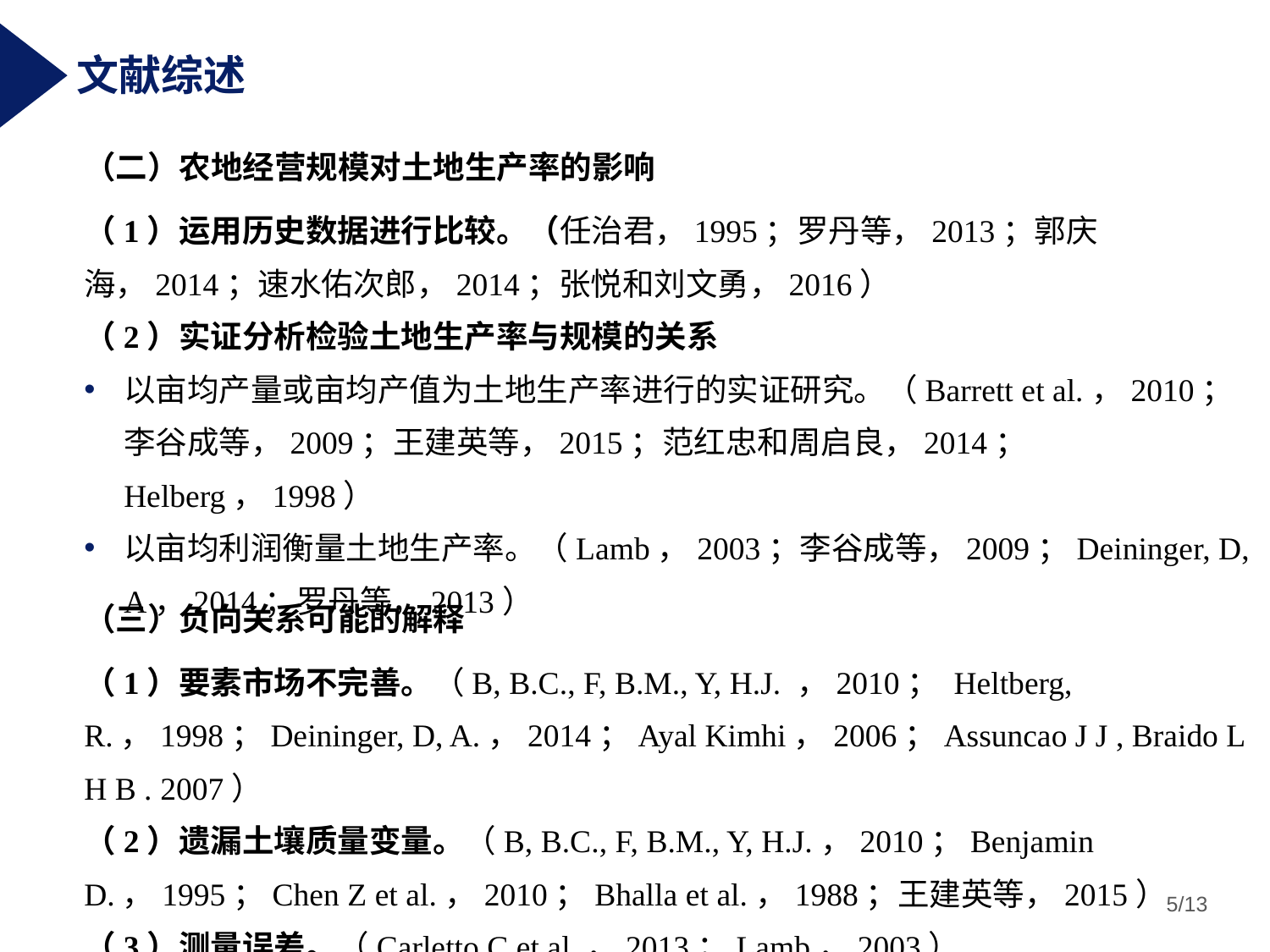

文献综述
（二）农地经营规模对土地生产率的影响
（1）运用历史数据进行比较。（任治君，1995；罗丹等，2013；郭庆海，2014；速水佑次郎，2014；张悦和刘文勇，2016）
（2）实证分析检验土地生产率与规模的关系
以亩均产量或亩均产值为土地生产率进行的实证研究。（Barrett et al.，2010；李谷成等，2009；王建英等，2015；范红忠和周启良，2014；Helberg，1998）
以亩均利润衡量土地生产率。（Lamb，2003；李谷成等，2009；Deininger, D, A，2014；罗丹等，2013）

（三）负向关系可能的解释
（1）要素市场不完善。（B, B.C., F, B.M., Y, H.J. ，2010； Heltberg, R.，1998；Deininger, D, A.，2014；Ayal Kimhi，2006；Assuncao J J , Braido L H B . 2007）
（2）遗漏土壤质量变量。（B, B.C., F, B.M., Y, H.J.，2010；Benjamin D.，1995；Chen Z et al.，2010；Bhalla et al.，1988；王建英等，2015）
（3）测量误差。（Carletto C et al.，2013；Lamb，2003）